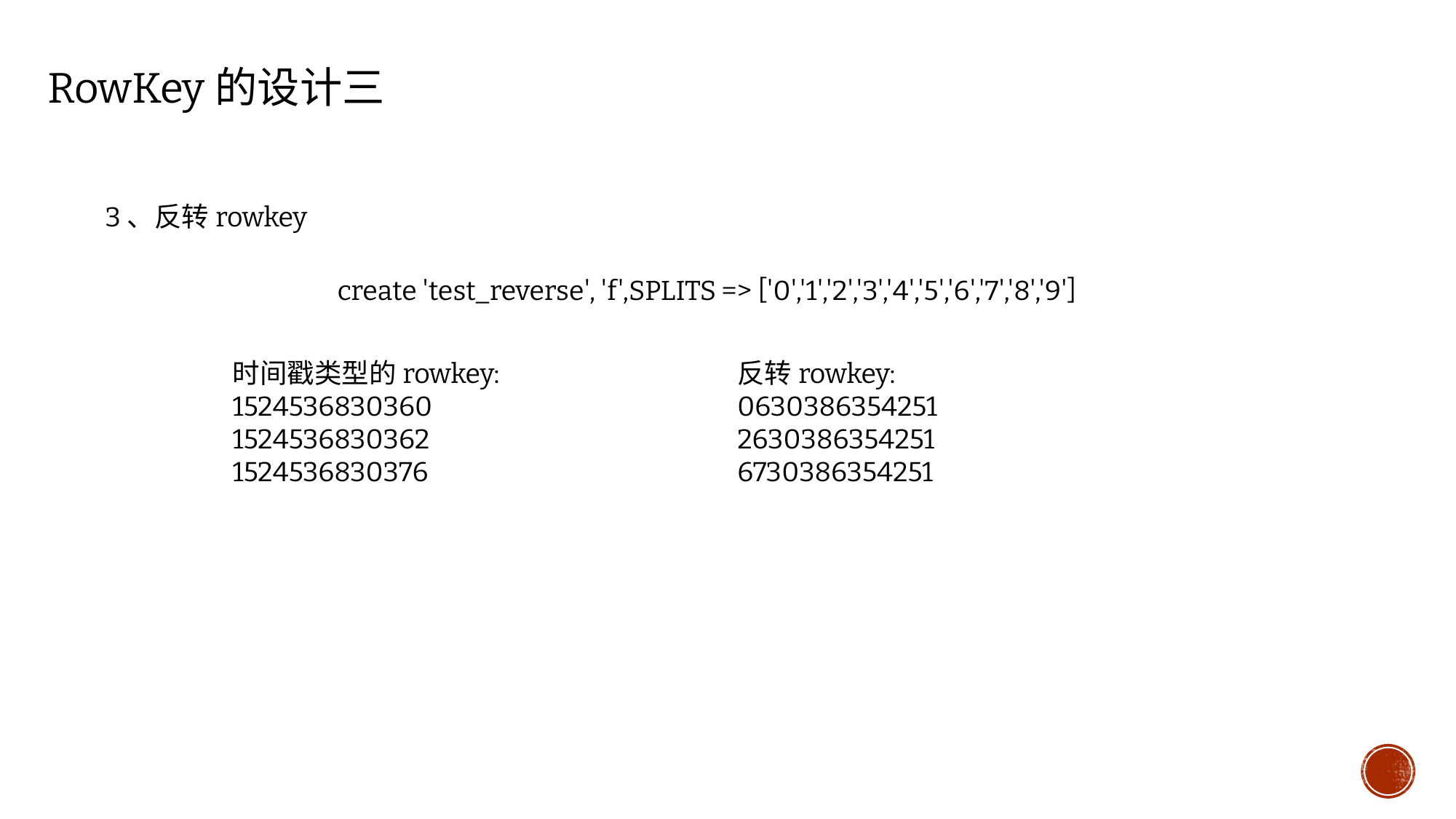

RowKey的设计三
3、反转rowkey
create 'test_reverse', 'f',SPLITS => ['0','1','2','3','4','5','6','7','8','9']
时间戳类型的rowkey:
1524536830360
1524536830362
1524536830376
反转rowkey:
0630386354251
2630386354251
6730386354251